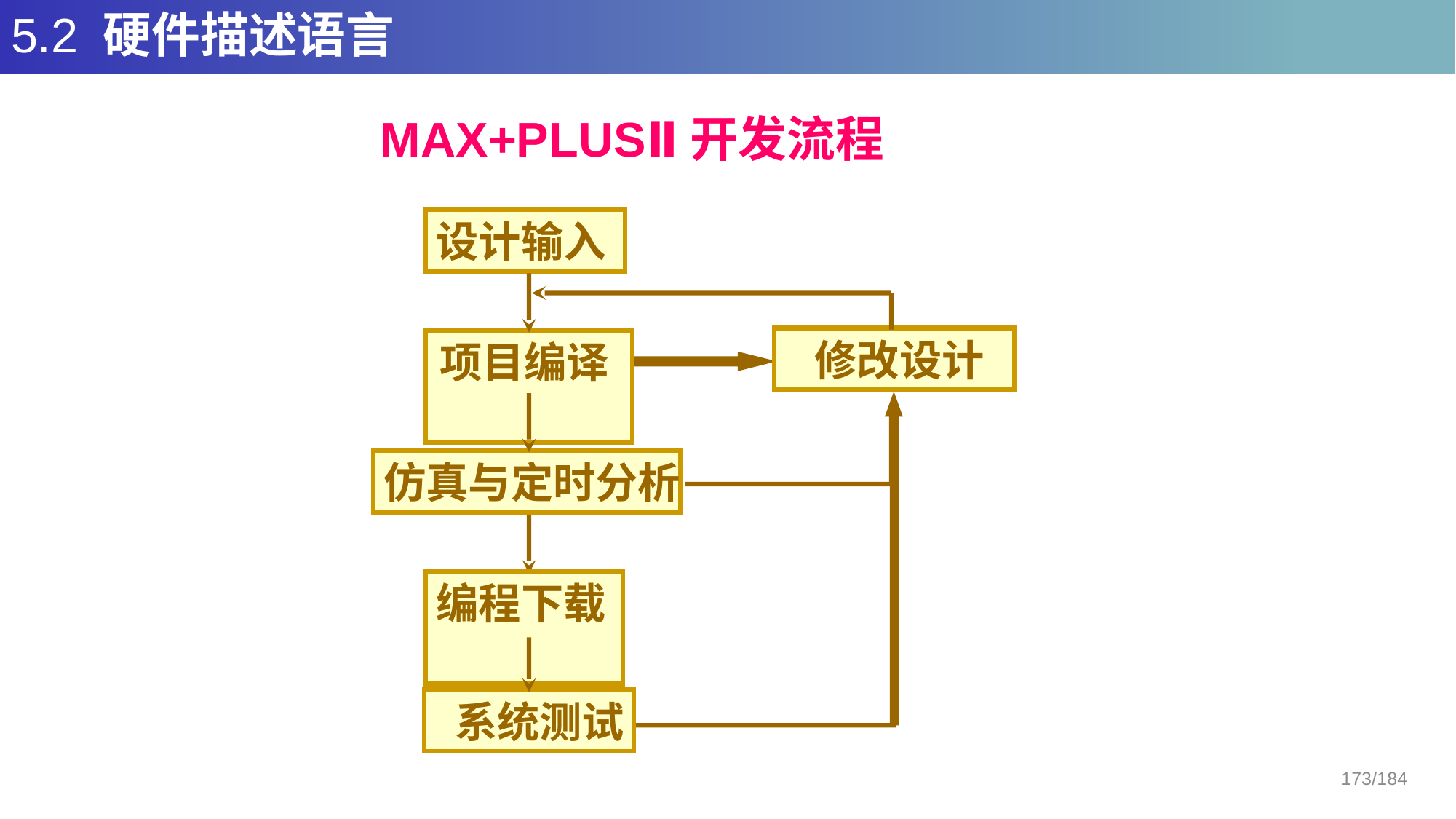

# 5.2 硬件描述语言
MAX+PLUSⅡ开发流程
设计输入

  修改设计
项目编译

仿真与定时分析

编程下载

 系统测试

173/184